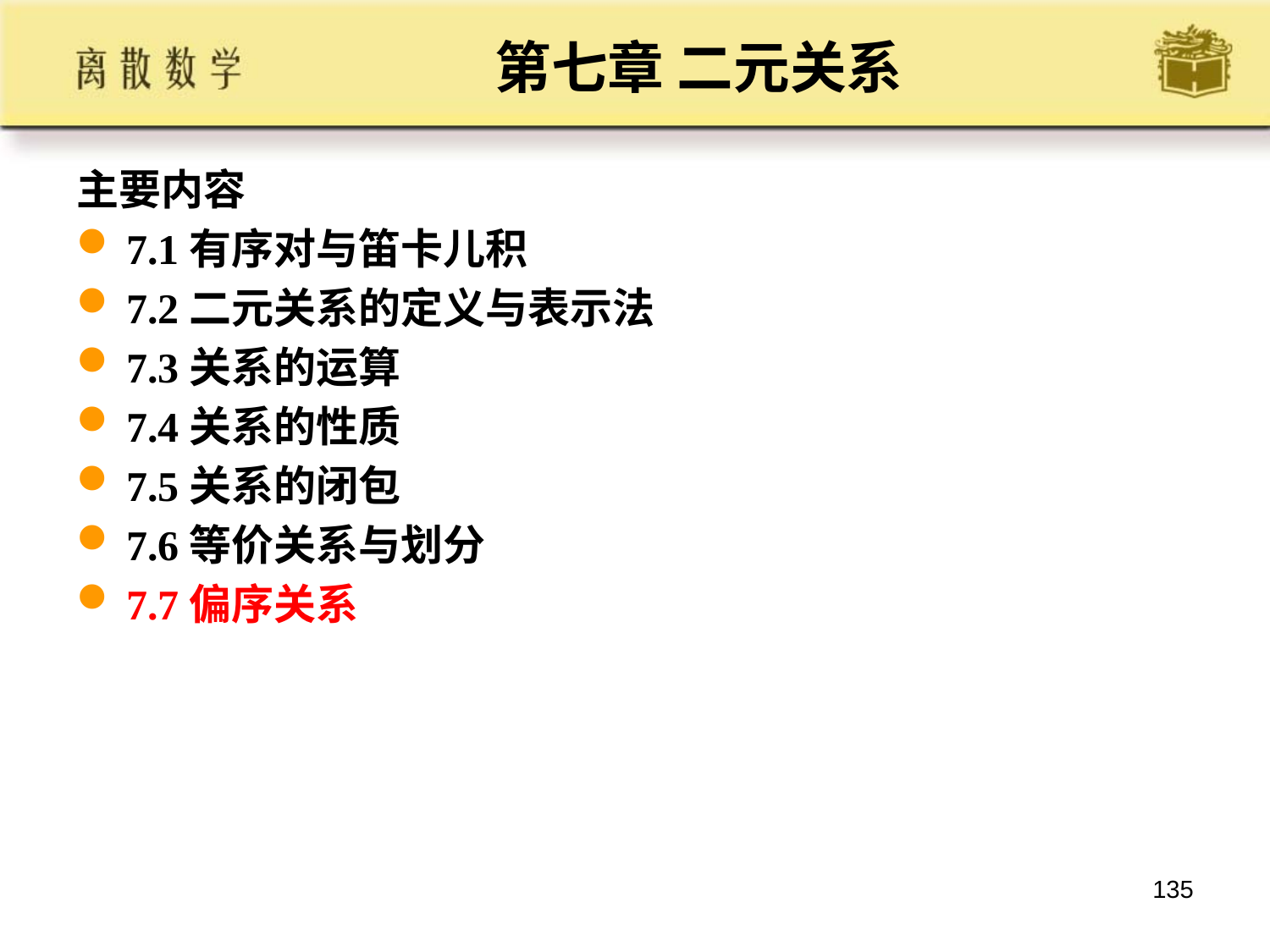

# 第七章 二元关系
主要内容
7.1有序对与笛卡儿积
7.2二元关系的定义与表示法
7.3关系的运算
7.4关系的性质
7.5关系的闭包
7.6等价关系与划分
7.7偏序关系

135